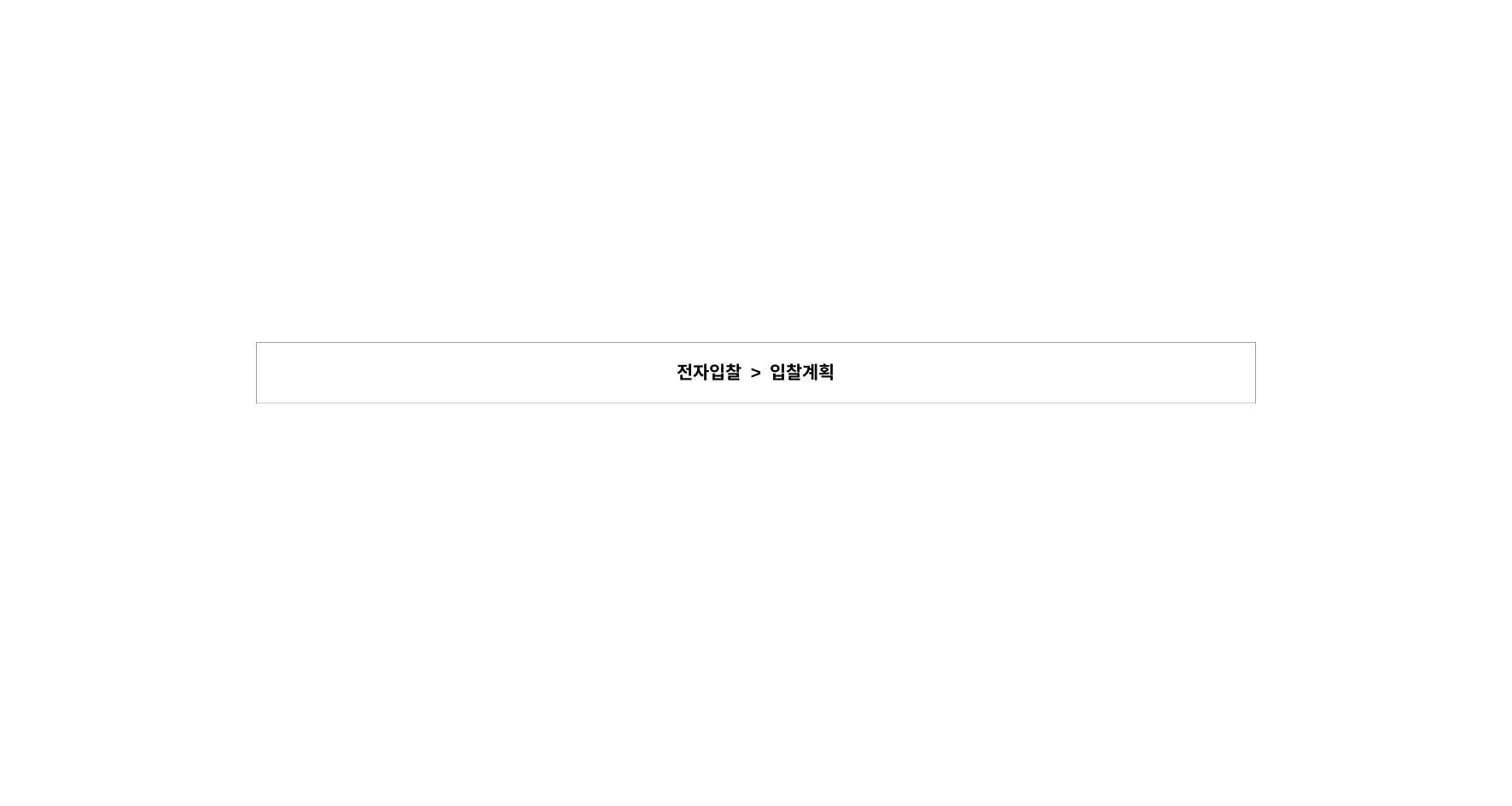

| 전자입찰 > 입찰계획 |
| --- |